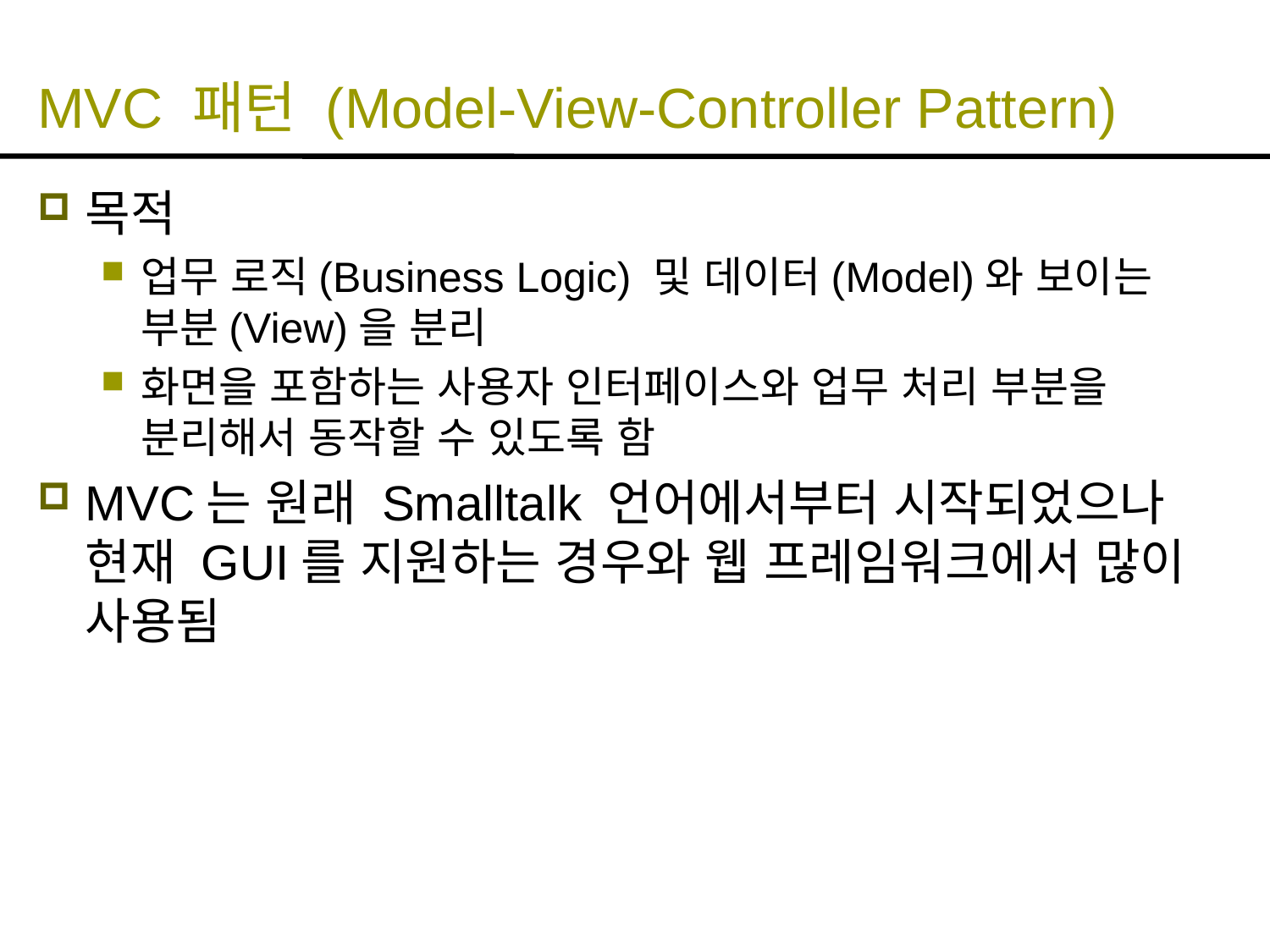

# MVC 패턴 (Model-View-Controller Pattern)
목적
업무 로직(Business Logic) 및 데이터(Model)와 보이는 부분(View)을 분리
화면을 포함하는 사용자 인터페이스와 업무 처리 부분을 분리해서 동작할 수 있도록 함
MVC는 원래 Smalltalk 언어에서부터 시작되었으나 현재 GUI를 지원하는 경우와 웹 프레임워크에서 많이 사용됨